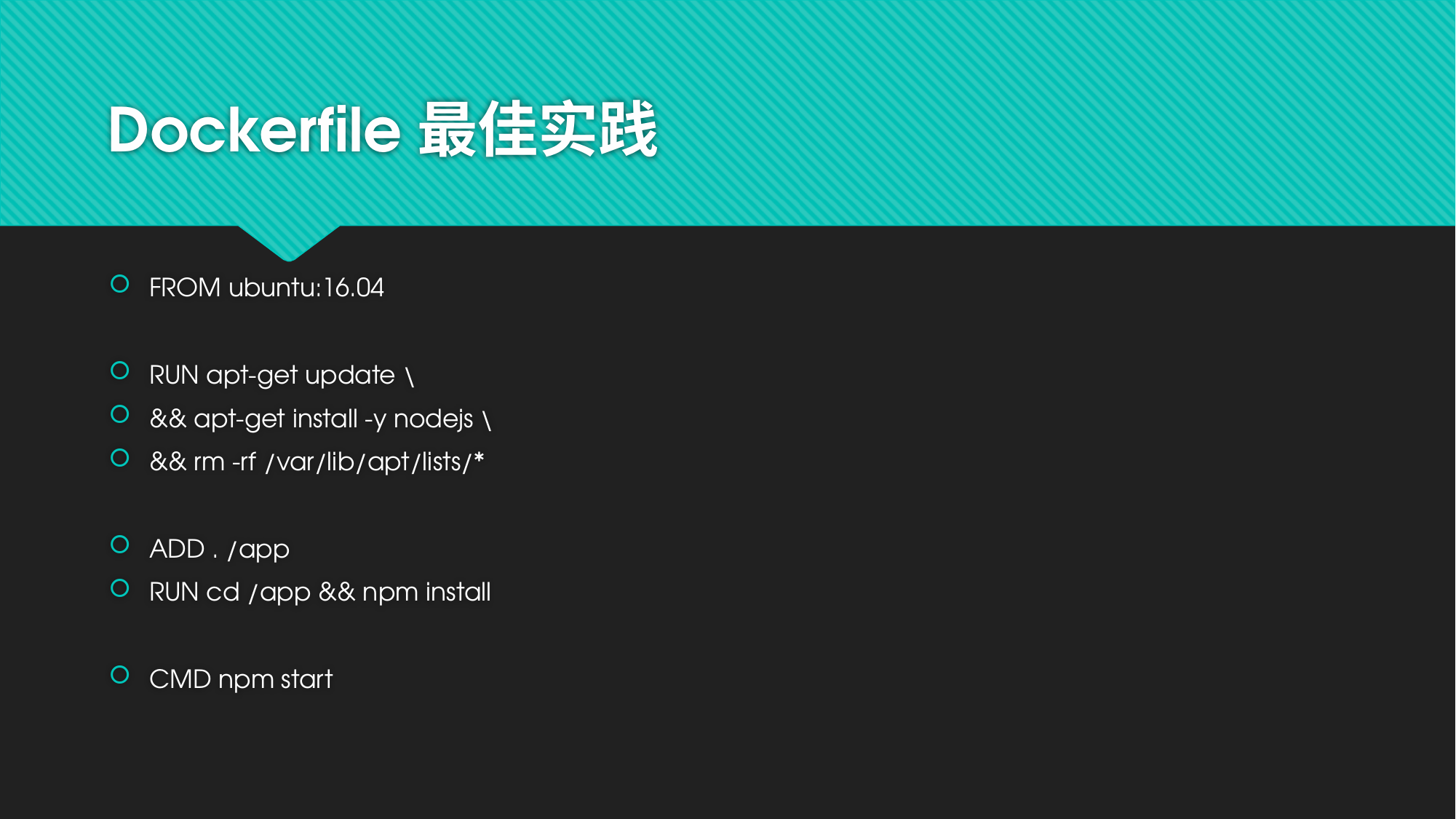

# Dockerfile最佳实践
FROM ubuntu:16.04

RUN apt-get update \
&& apt-get install -y nodejs \
&& rm -rf /var/lib/apt/lists/*

ADD . /app
RUN cd /app && npm install

CMD npm start